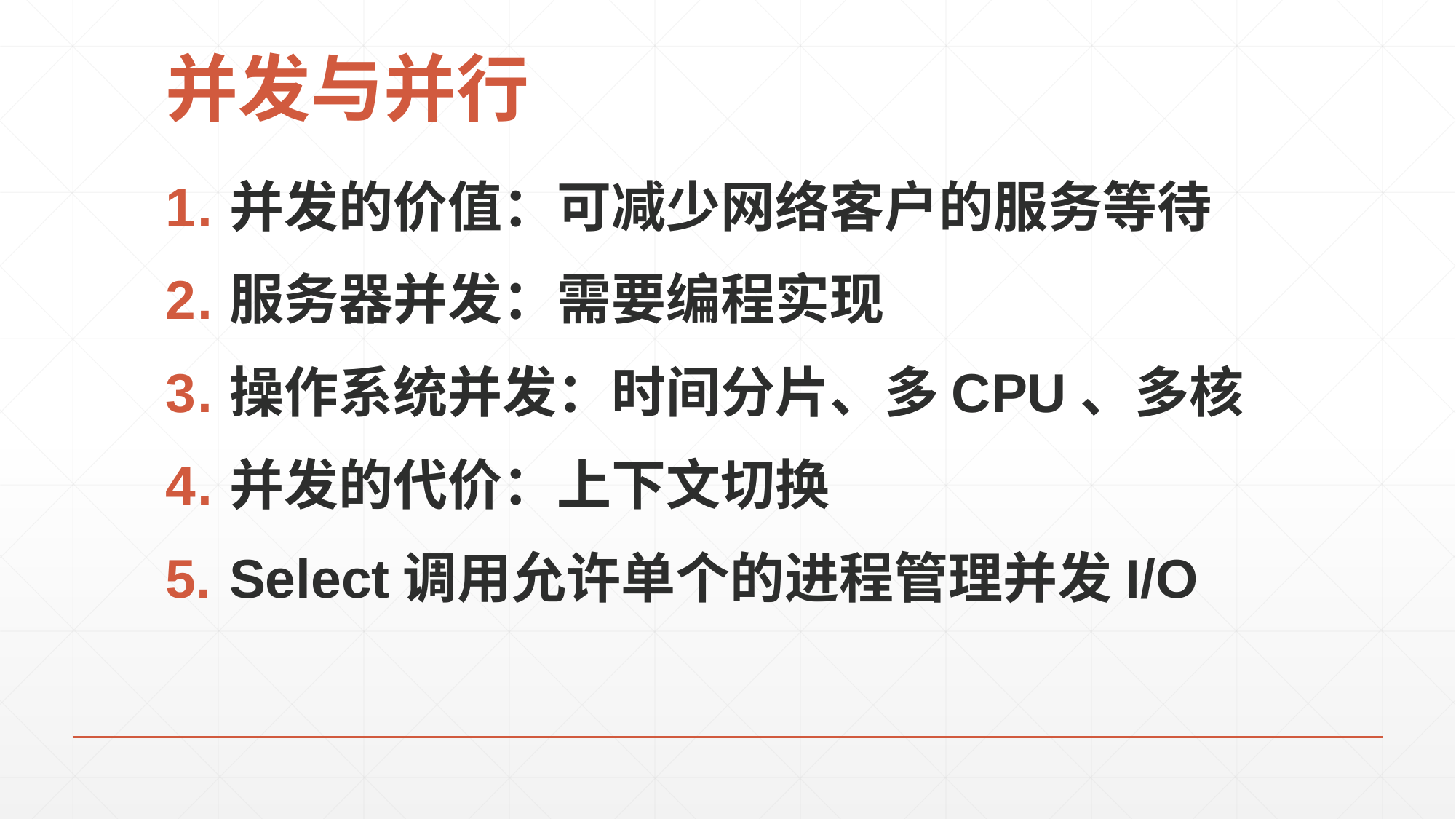

# 并发与并行
并发的价值：可减少网络客户的服务等待
服务器并发：需要编程实现
操作系统并发：时间分片、多CPU、多核
并发的代价：上下文切换
Select调用允许单个的进程管理并发I/O